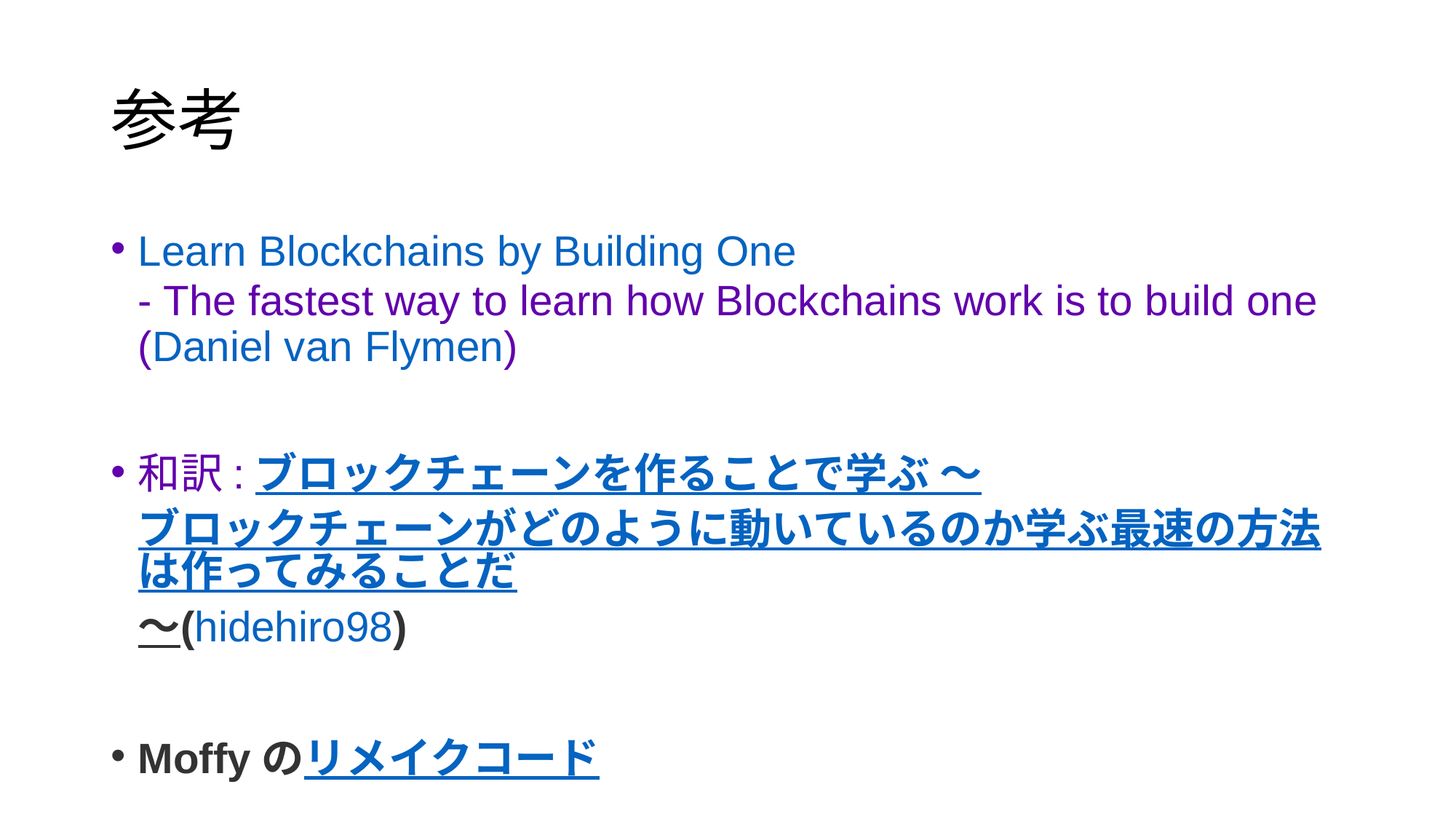

# 参考
Learn Blockchains by Building One　- The fastest way to learn how Blockchains work is to build one (Daniel van Flymen)

和訳:ブロックチェーンを作ることで学ぶ 〜ブロックチェーンがどのように動いているのか学ぶ最速の方法は作ってみることだ〜(hidehiro98)

Moffyのリメイクコード